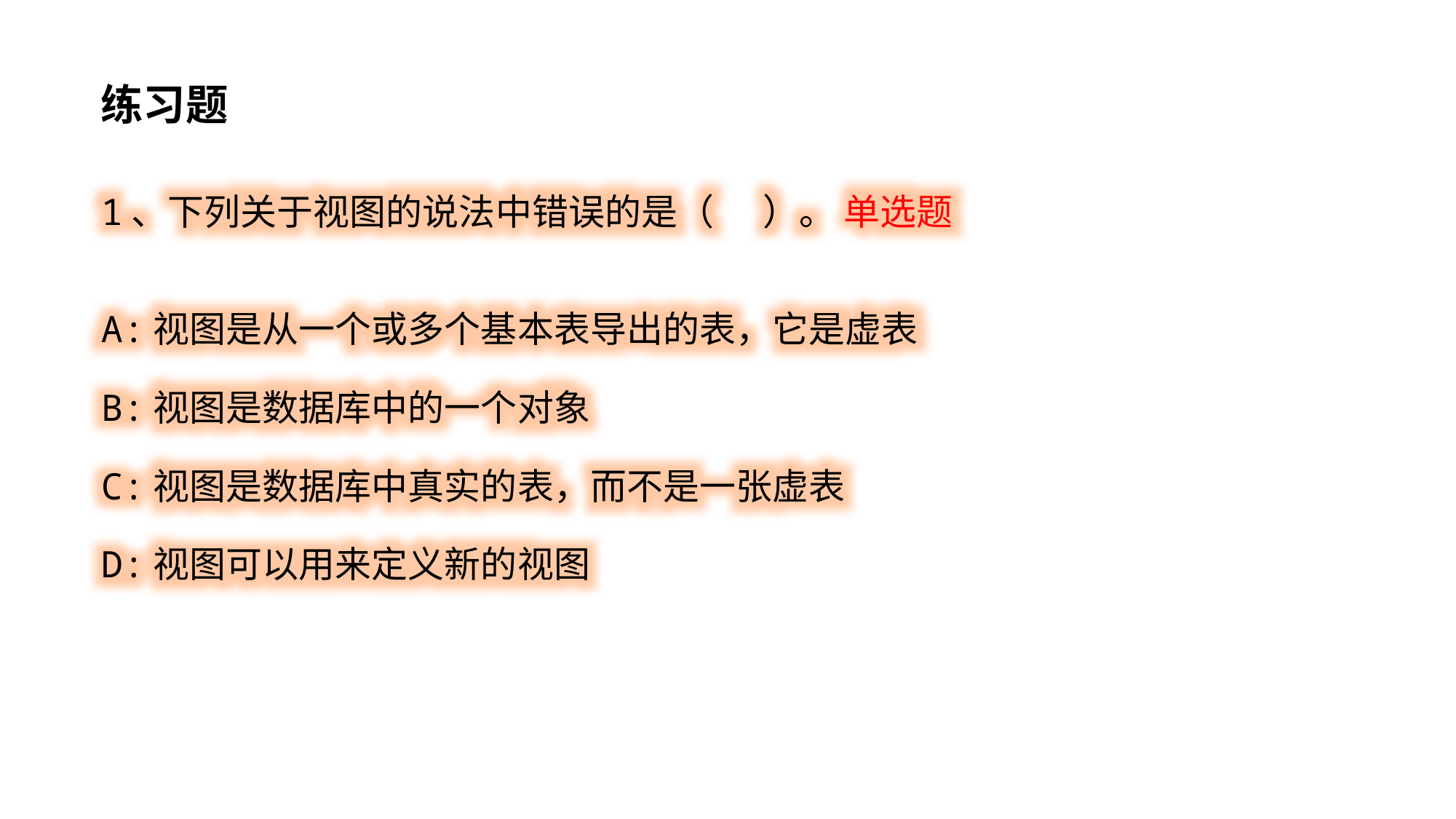

练习题
1、下列关于视图的说法中错误的是（      ）。 单选题

A:视图是从一个或多个基本表导出的表，它是虚表

B:视图是数据库中的一个对象

C:视图是数据库中真实的表，而不是一张虚表

D:视图可以用来定义新的视图